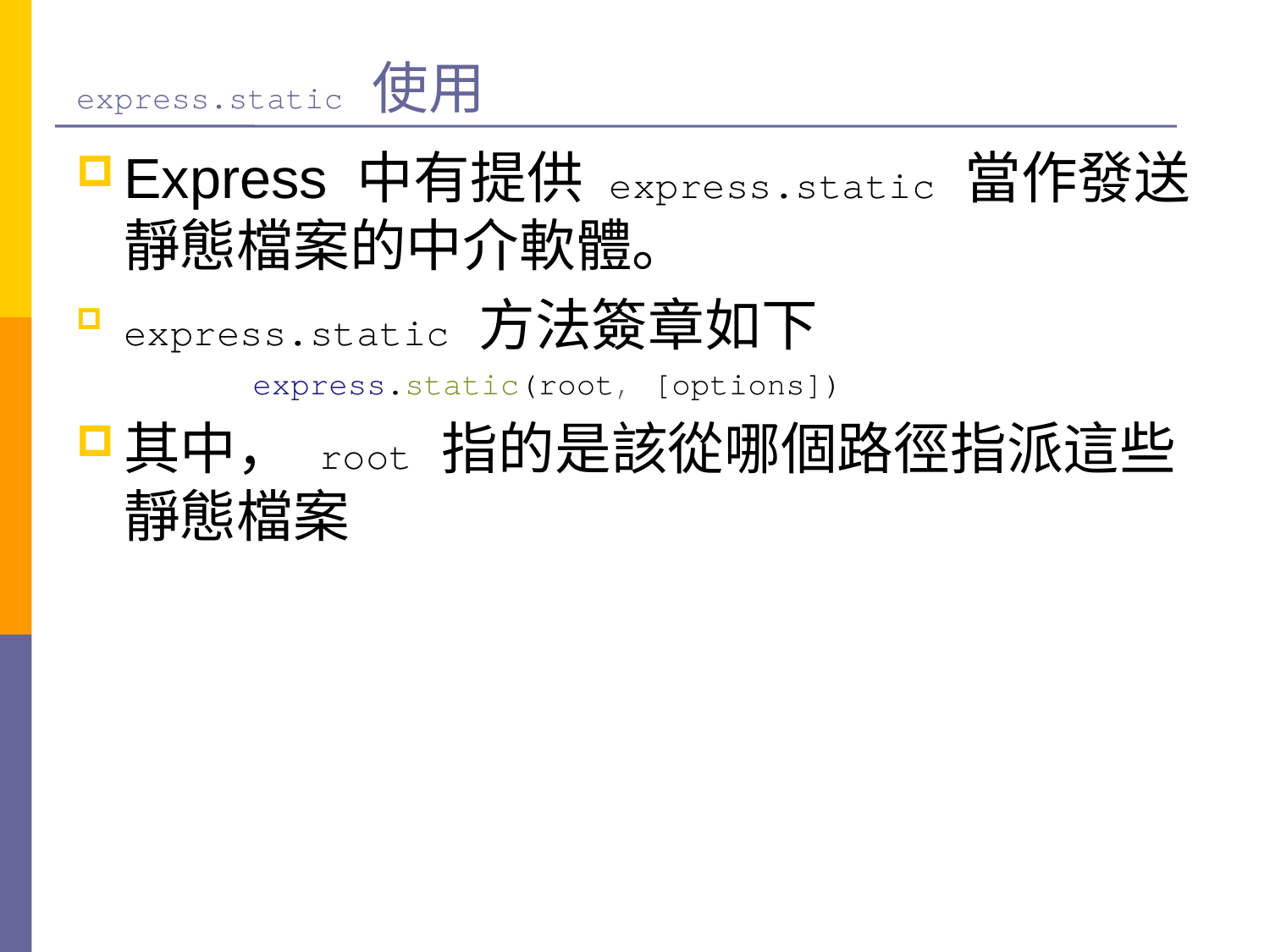

# express.static 使用
Express 中有提供 express.static 當作發送靜態檔案的中介軟體。
express.static 方法簽章如下
express.static(root, [options])
其中， root 指的是該從哪個路徑指派這些靜態檔案